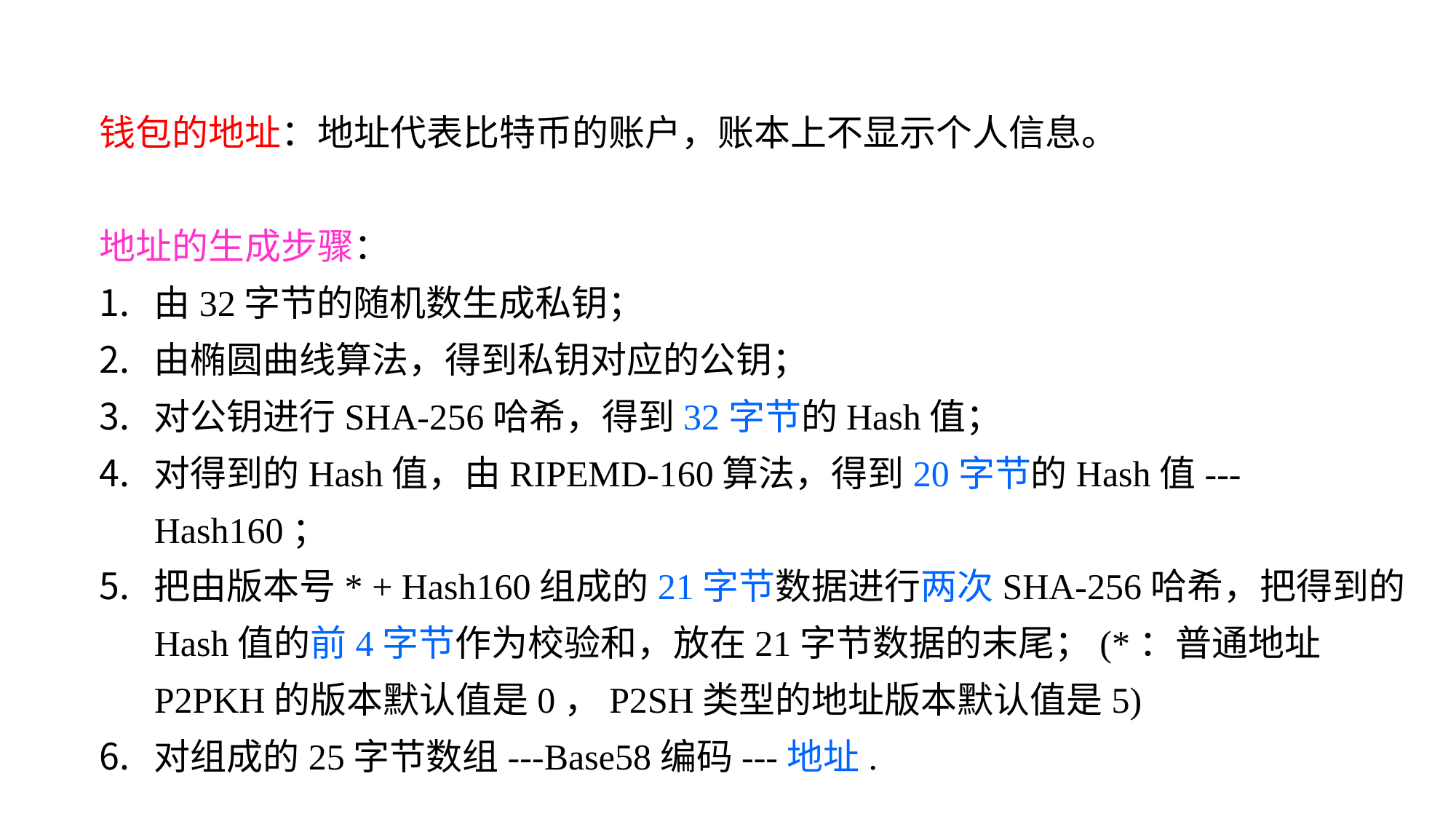

钱包的地址：地址代表比特币的账户，账本上不显示个人信息。

地址的生成步骤：
由32字节的随机数生成私钥；
由椭圆曲线算法，得到私钥对应的公钥；
对公钥进行SHA-256哈希，得到32字节的Hash值；
对得到的Hash值，由RIPEMD-160算法，得到20字节的Hash值---Hash160；
把由版本号* + Hash160组成的21字节数据进行两次SHA-256哈希，把得到的Hash值的前4字节作为校验和，放在21字节数据的末尾；(*：普通地址P2PKH的版本默认值是0，P2SH类型的地址版本默认值是5)
对组成的25字节数组---Base58编码---地址.